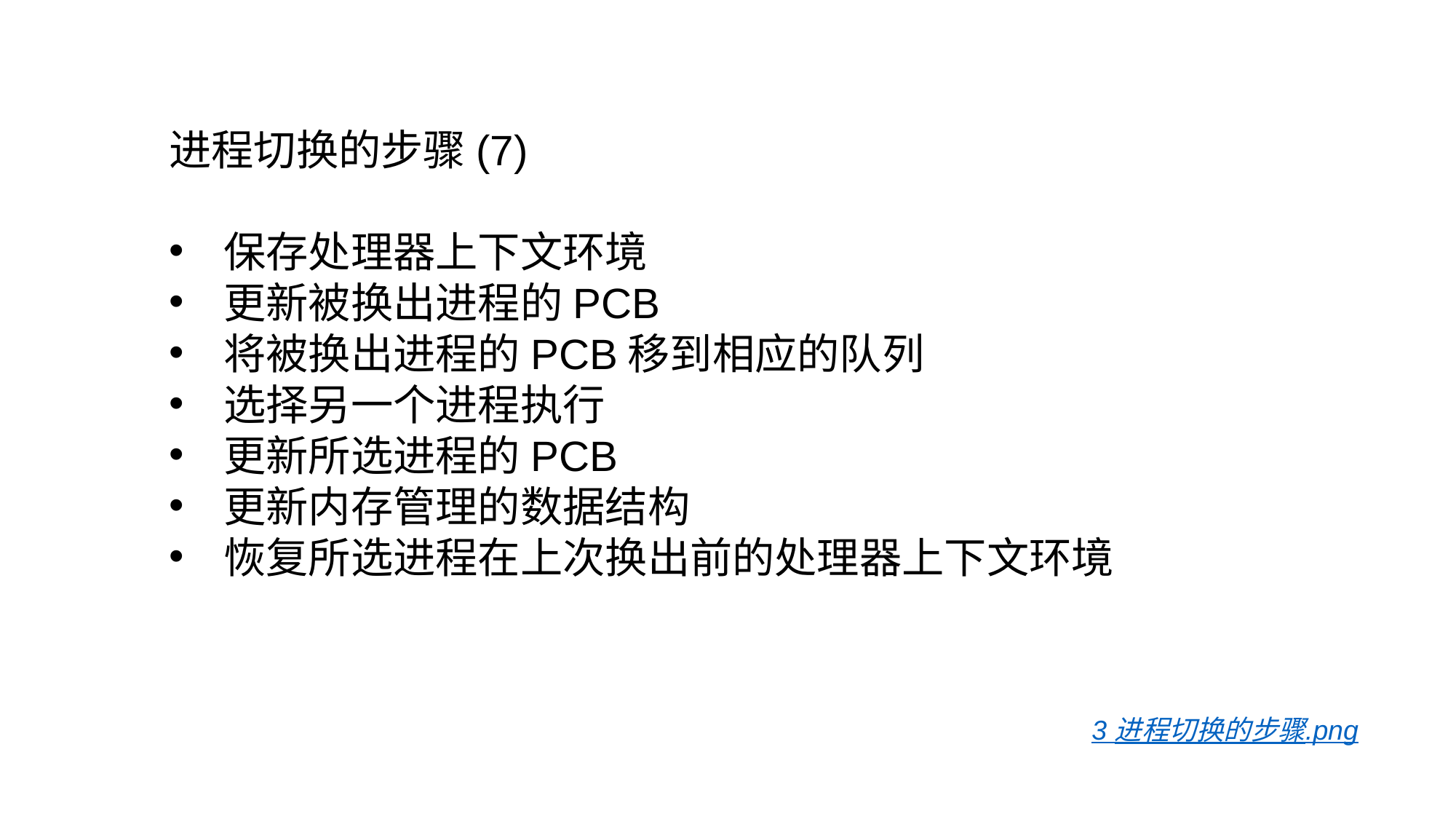

进程切换的步骤(7)

保存处理器上下文环境
更新被换出进程的PCB
将被换出进程的PCB移到相应的队列
选择另一个进程执行
更新所选进程的PCB
更新内存管理的数据结构
恢复所选进程在上次换出前的处理器上下文环境
3 进程切换的步骤.png